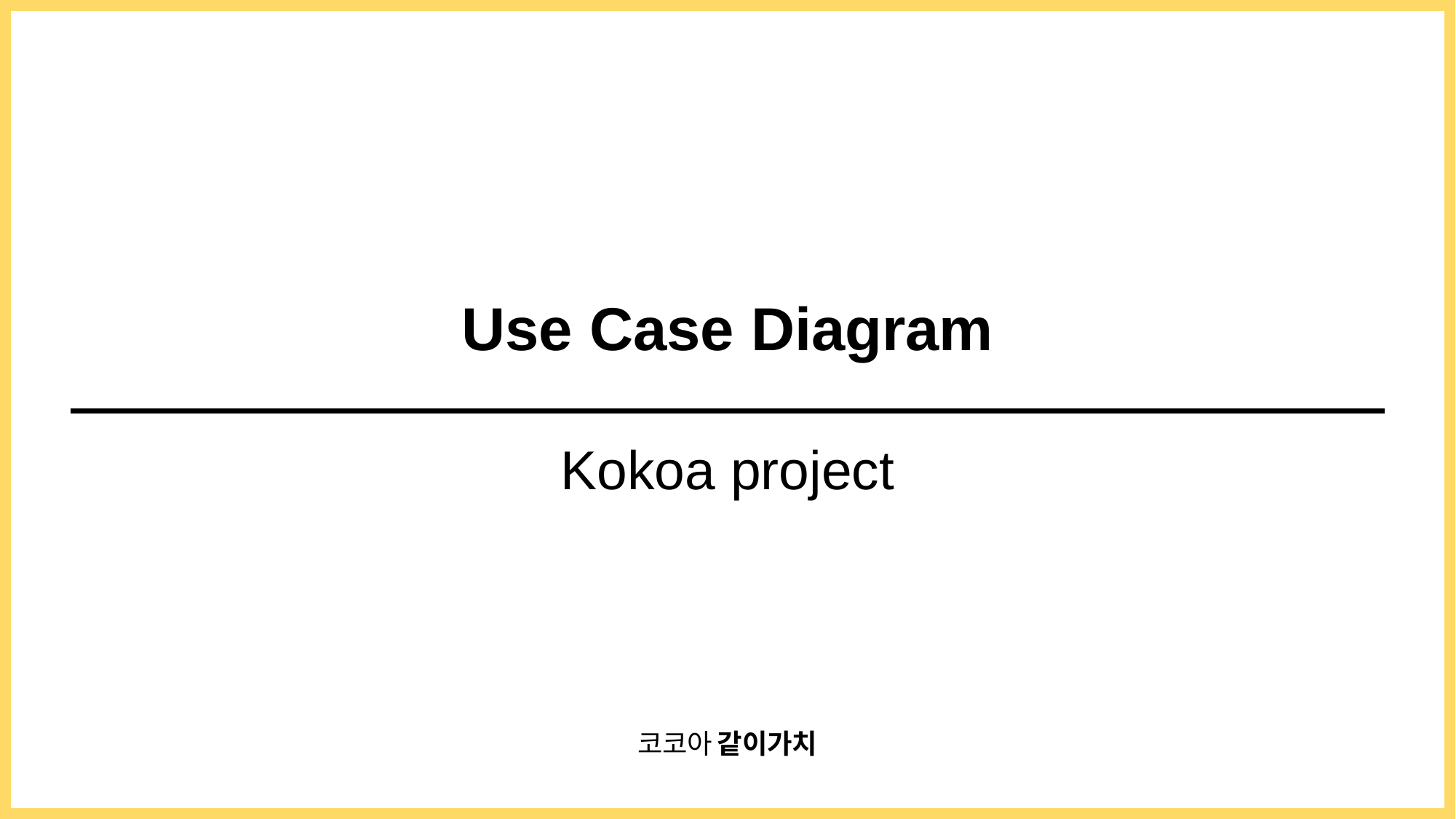

#
Use Case Diagram
Kokoa project

코코아 같이가치